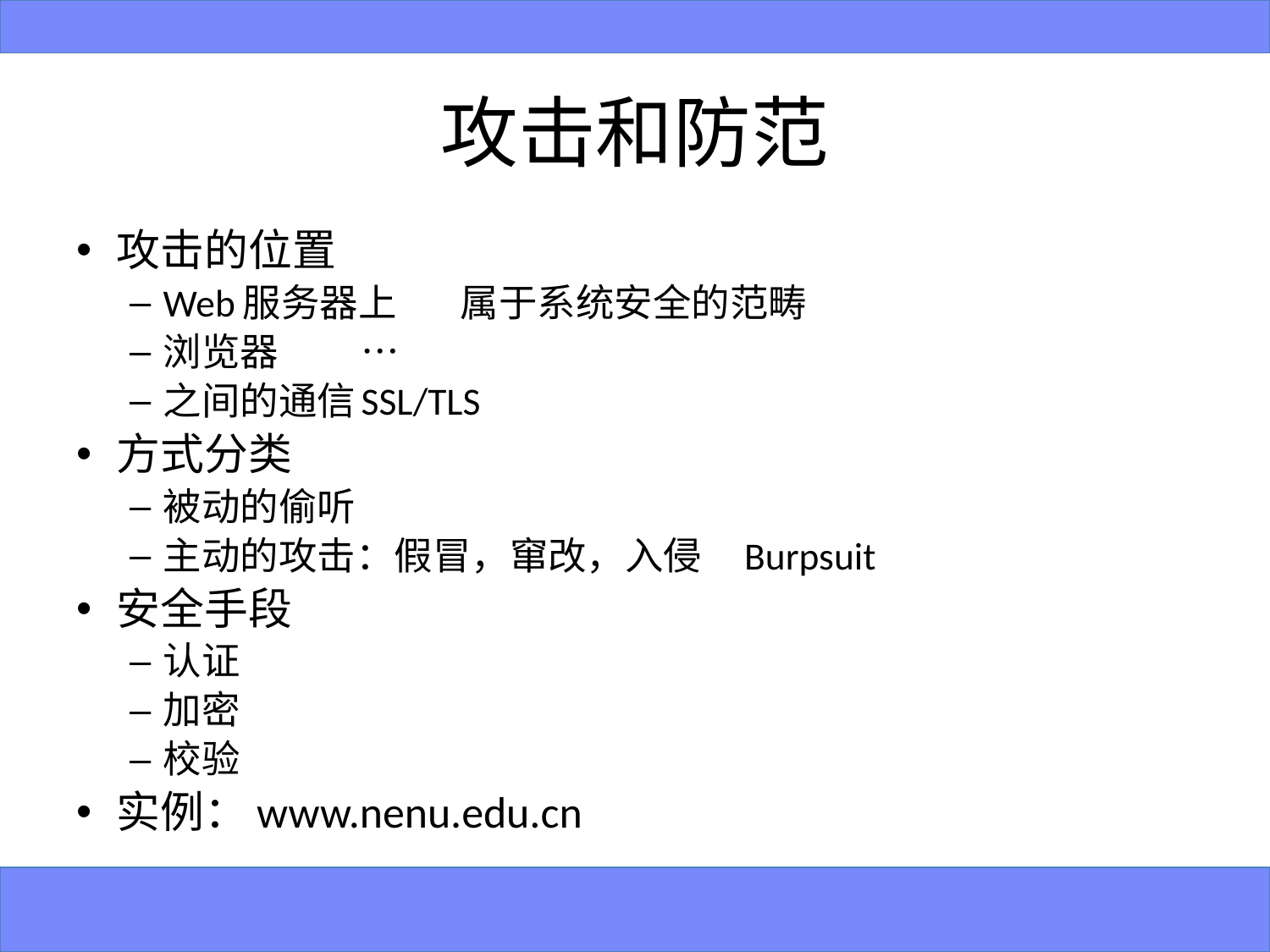

# 攻击和防范
攻击的位置
Web服务器上	属于系统安全的范畴
浏览器			…
之间的通信		SSL/TLS
方式分类
被动的偷听
主动的攻击：假冒，窜改，入侵    Burpsuit
安全手段
认证
加密
校验
实例：www.nenu.edu.cn